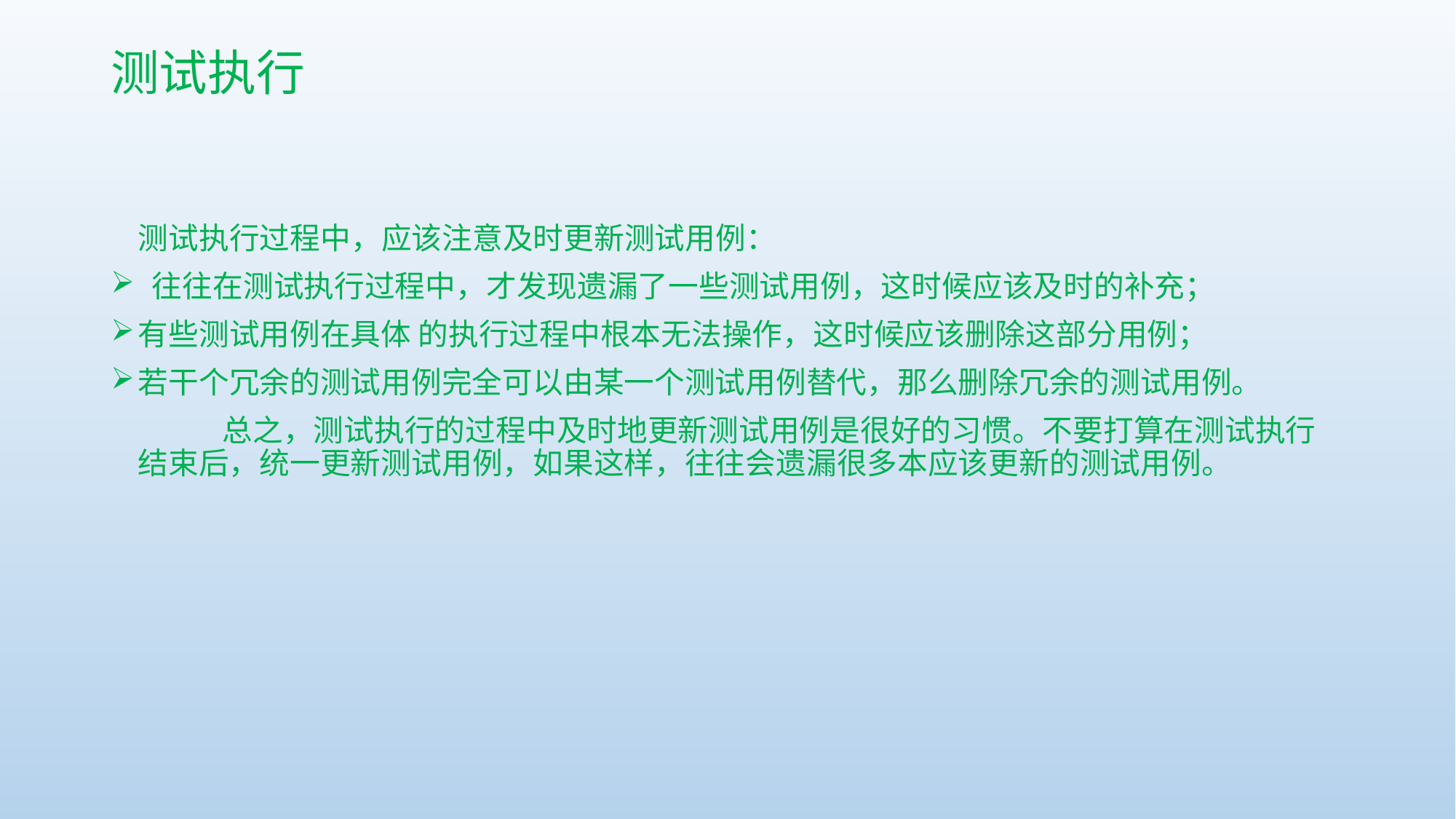

# 测试执行

   测试执行过程中，应该注意及时更新测试用例：
 往往在测试执行过程中，才发现遗漏了一些测试用例，这时候应该及时的补充；
有些测试用例在具体 的执行过程中根本无法操作，这时候应该删除这部分用例；
若干个冗余的测试用例完全可以由某一个测试用例替代，那么删除冗余的测试用例。
           　总之，测试执行的过程中及时地更新测试用例是很好的习惯。不要打算在测试执行结束后，统一更新测试用例，如果这样，往往会遗漏很多本应该更新的测试用例。